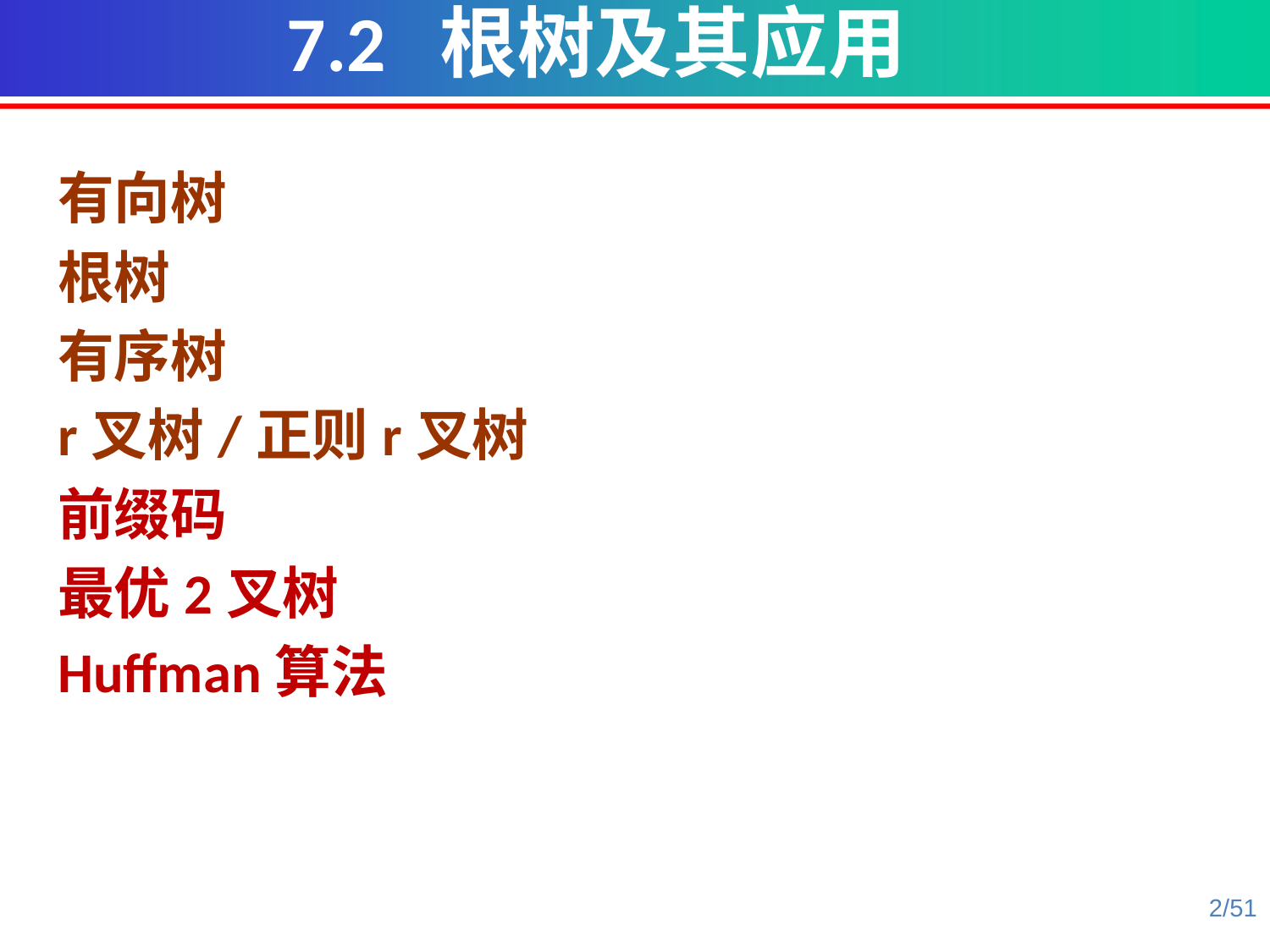

7.2  根树及其应用
有向树
根树
有序树
r叉树/正则r叉树
前缀码
最优2叉树
Huffman算法

2/51